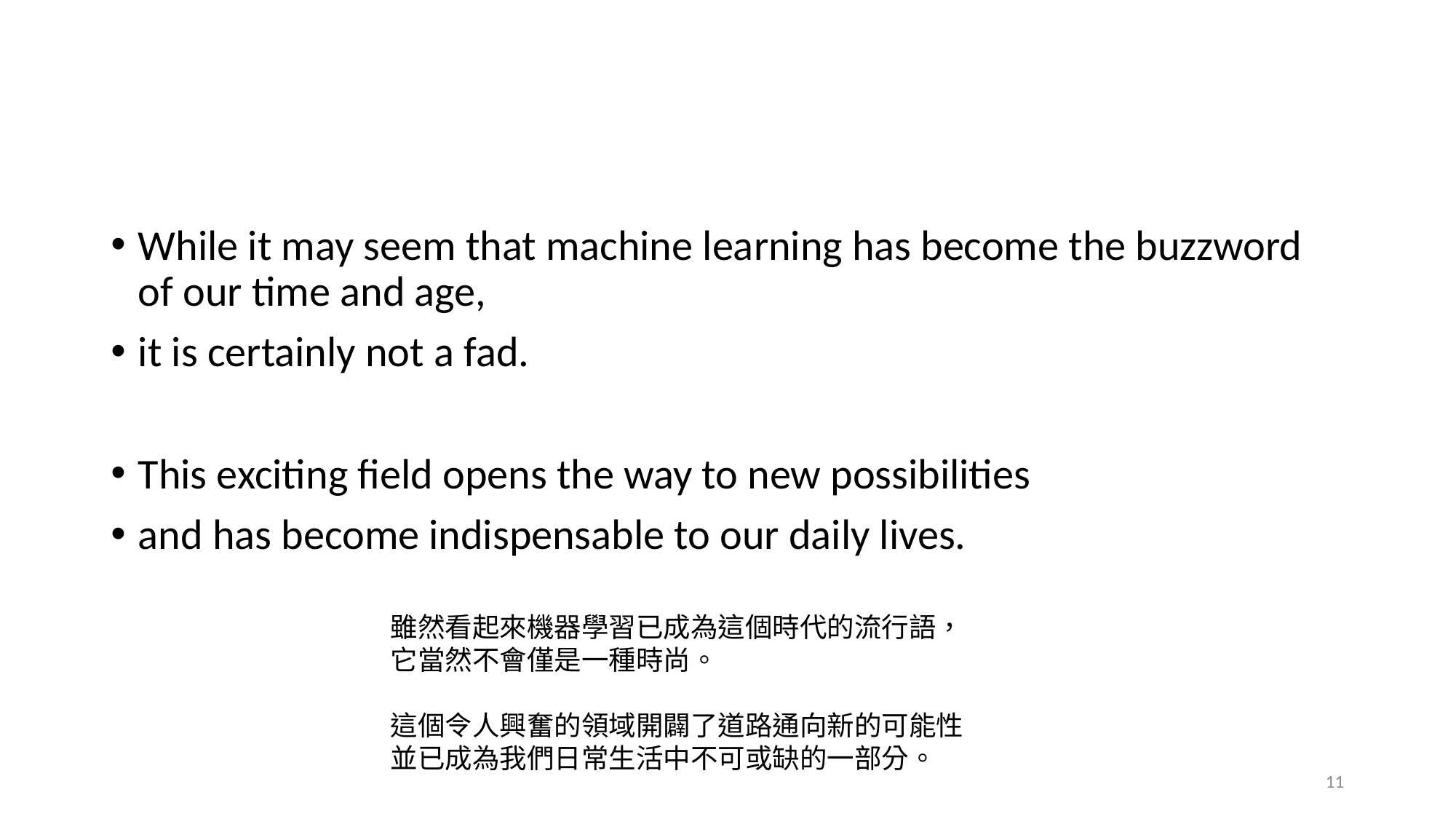

#
While it may seem that machine learning has become the buzzword of our time and age,
it is certainly not a fad.

This exciting field opens the way to new possibilities
and has become indispensable to our daily lives.
雖然看起來機器學習已成為這個時代的流行語，
它當然不會僅是一種時尚。

這個令人興奮的領域開闢了道路通向新的可能性
並已成為我們日常生活中不可或缺的一部分。
11